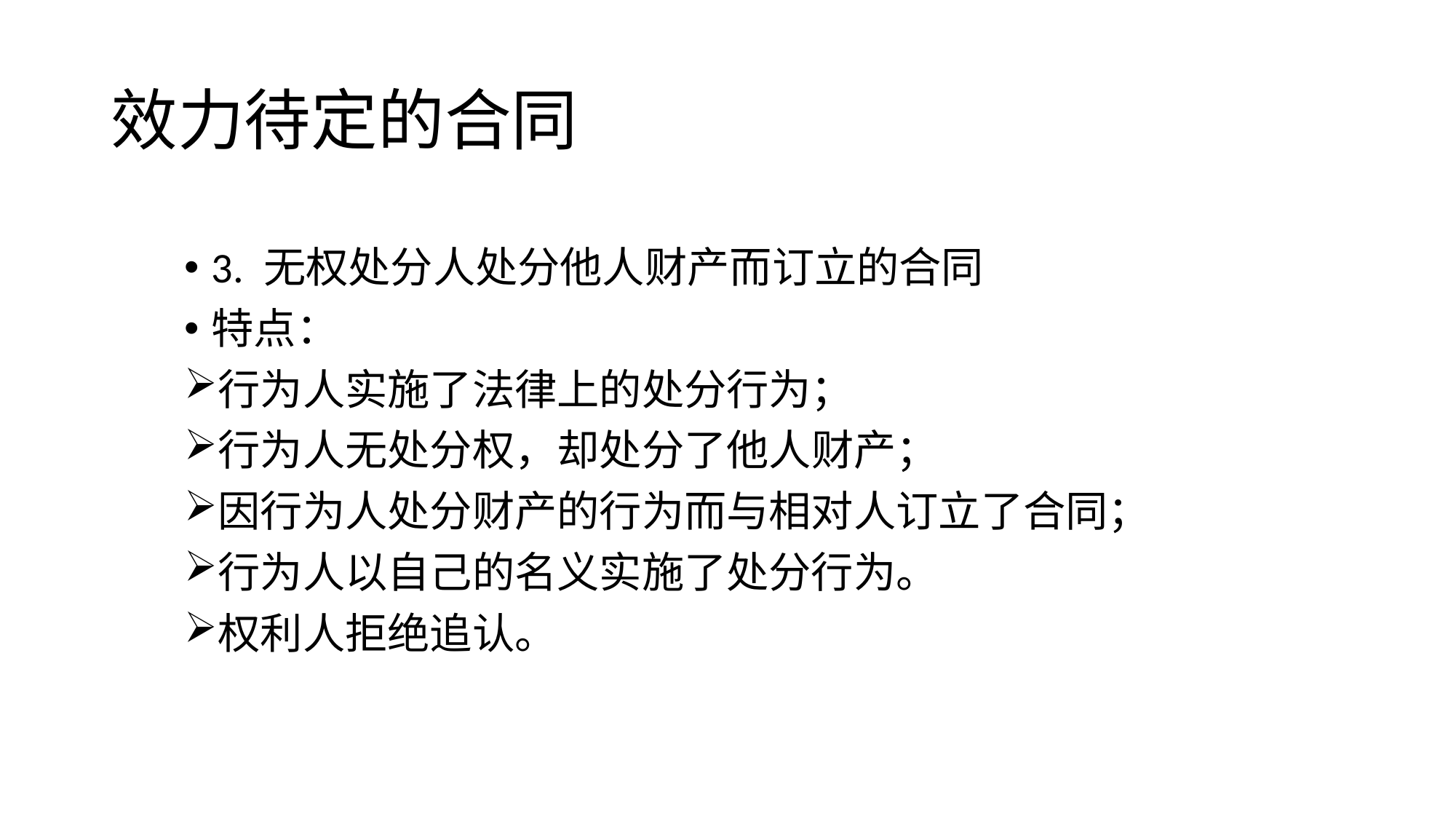

# 效力待定的合同
3. 无权处分人处分他人财产而订立的合同
特点：
行为人实施了法律上的处分行为；
行为人无处分权，却处分了他人财产；
因行为人处分财产的行为而与相对人订立了合同；
行为人以自己的名义实施了处分行为。
权利人拒绝追认。